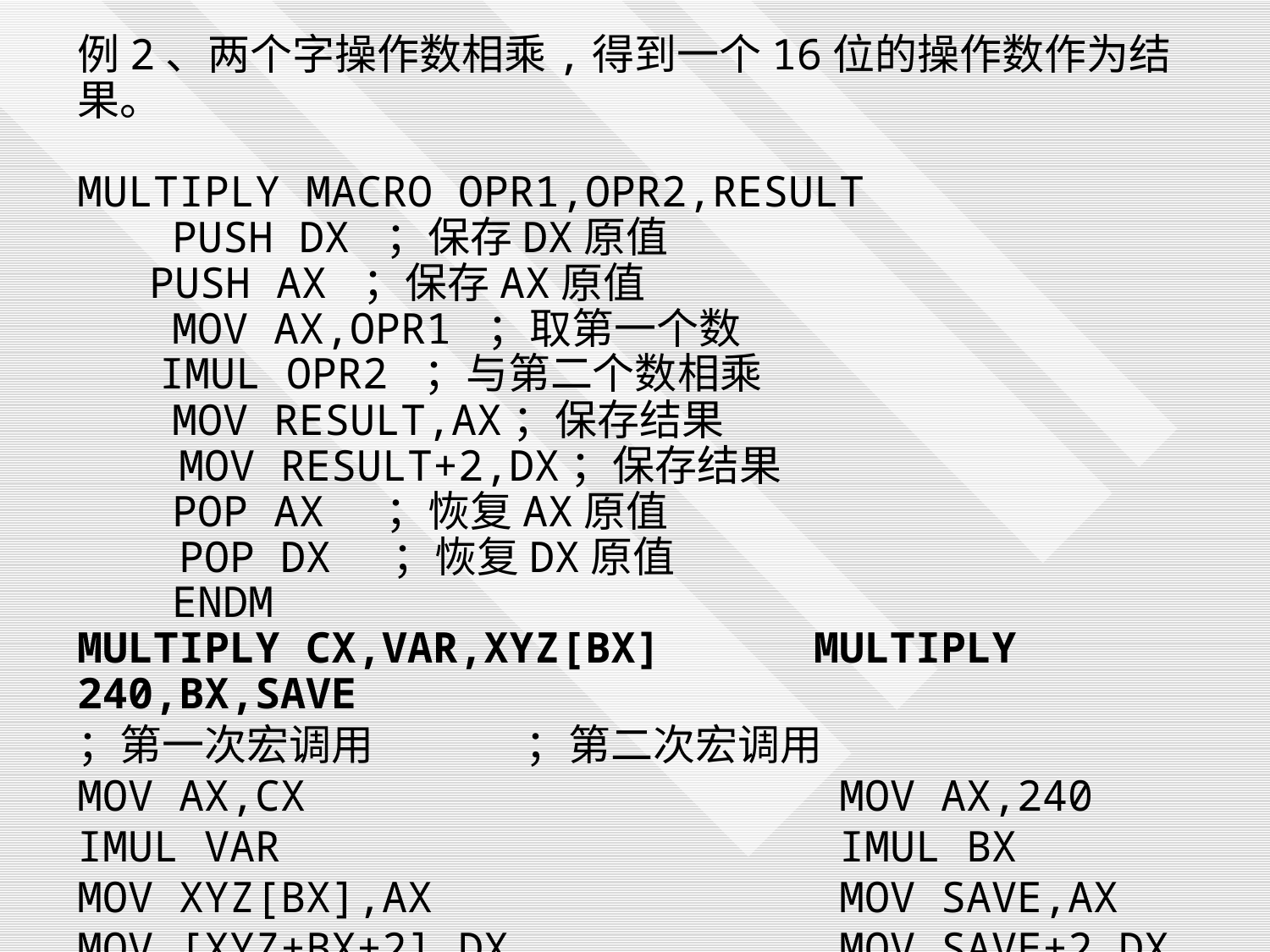

例2、两个字操作数相乘,得到一个16位的操作数作为结果。

MULTIPLY MACRO OPR1,OPR2,RESULT
　　PUSH DX ；保存DX原值
　  PUSH AX ；保存AX原值
　　MOV AX,OPR1 ；取第一个数
  　IMUL OPR2 ；与第二个数相乘
　　MOV RESULT,AX；保存结果
    MOV RESULT+2,DX；保存结果
　　POP AX  ；恢复AX原值
    POP DX  ；恢复DX原值
　　ENDM
MULTIPLY CX,VAR,XYZ[BX]      MULTIPLY 240,BX,SAVE
；第一次宏调用                ；第二次宏调用
MOV AX,CX                     MOV AX,240
IMUL VAR                      IMUL BX
MOV XYZ[BX],AX                MOV SAVE,AX
MOV [XYZ+BX+2],DX             MOV SAVE+2,DX